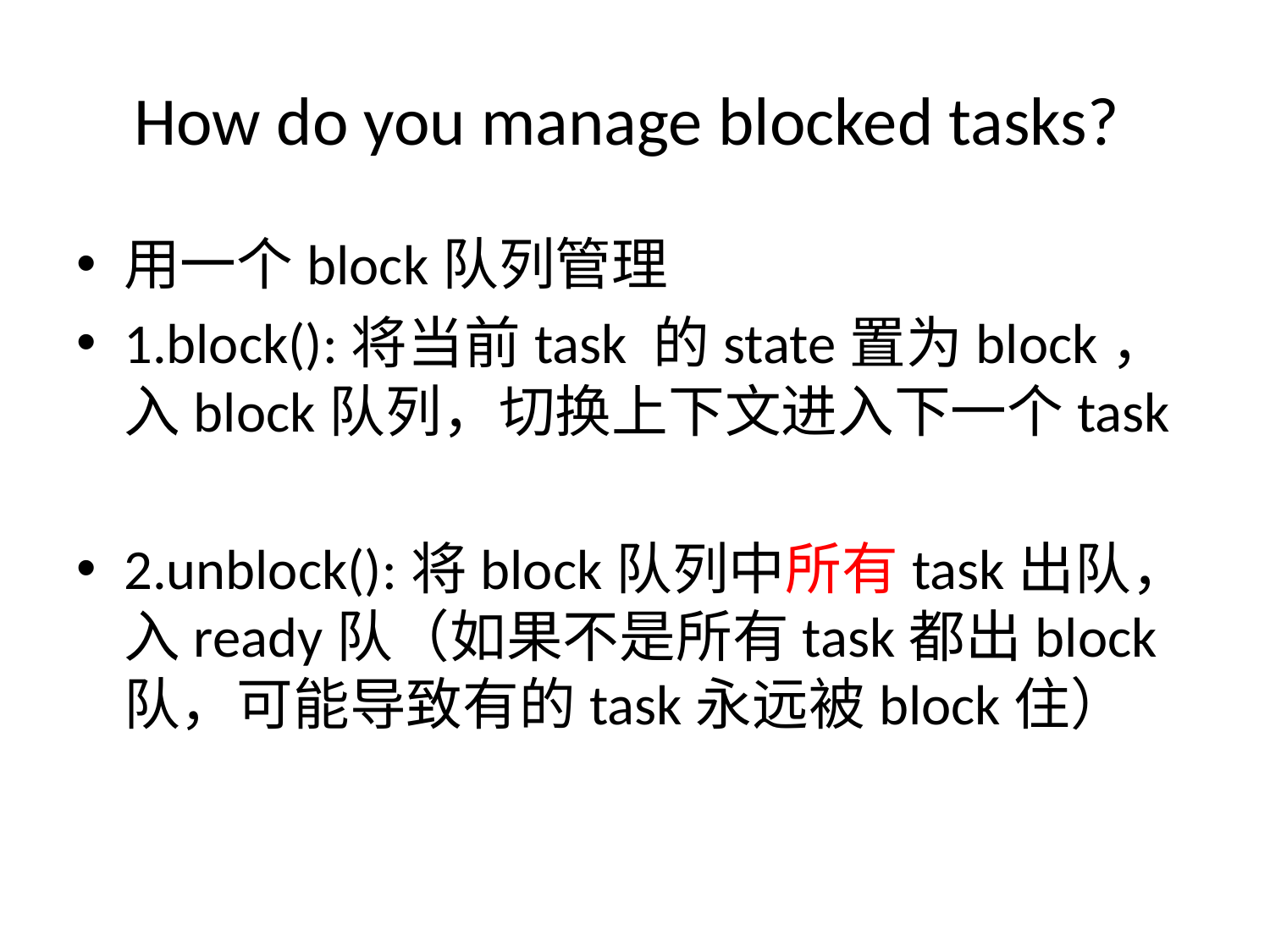

# How do you manage blocked tasks?
用一个block队列管理
1.block():将当前task 的state置为block，入block队列，切换上下文进入下一个task

2.unblock():将block队列中所有task出队，入ready队（如果不是所有task都出block队，可能导致有的task永远被block住）